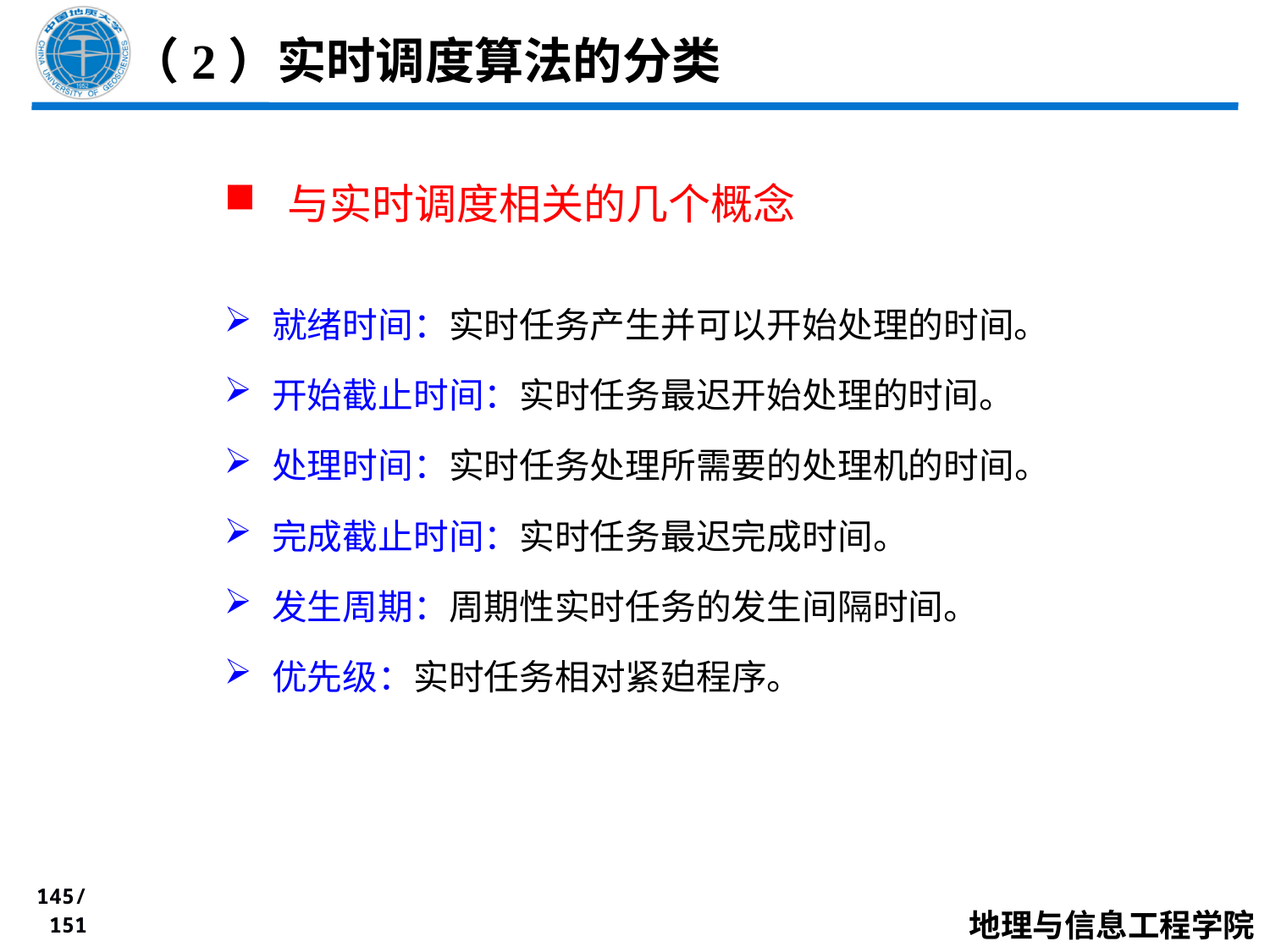

（2）实时调度算法的分类
# 与实时调度相关的几个概念
就绪时间：实时任务产生并可以开始处理的时间。
开始截止时间：实时任务最迟开始处理的时间。
处理时间：实时任务处理所需要的处理机的时间。
完成截止时间：实时任务最迟完成时间。
发生周期：周期性实时任务的发生间隔时间。
优先级：实时任务相对紧廹程序。